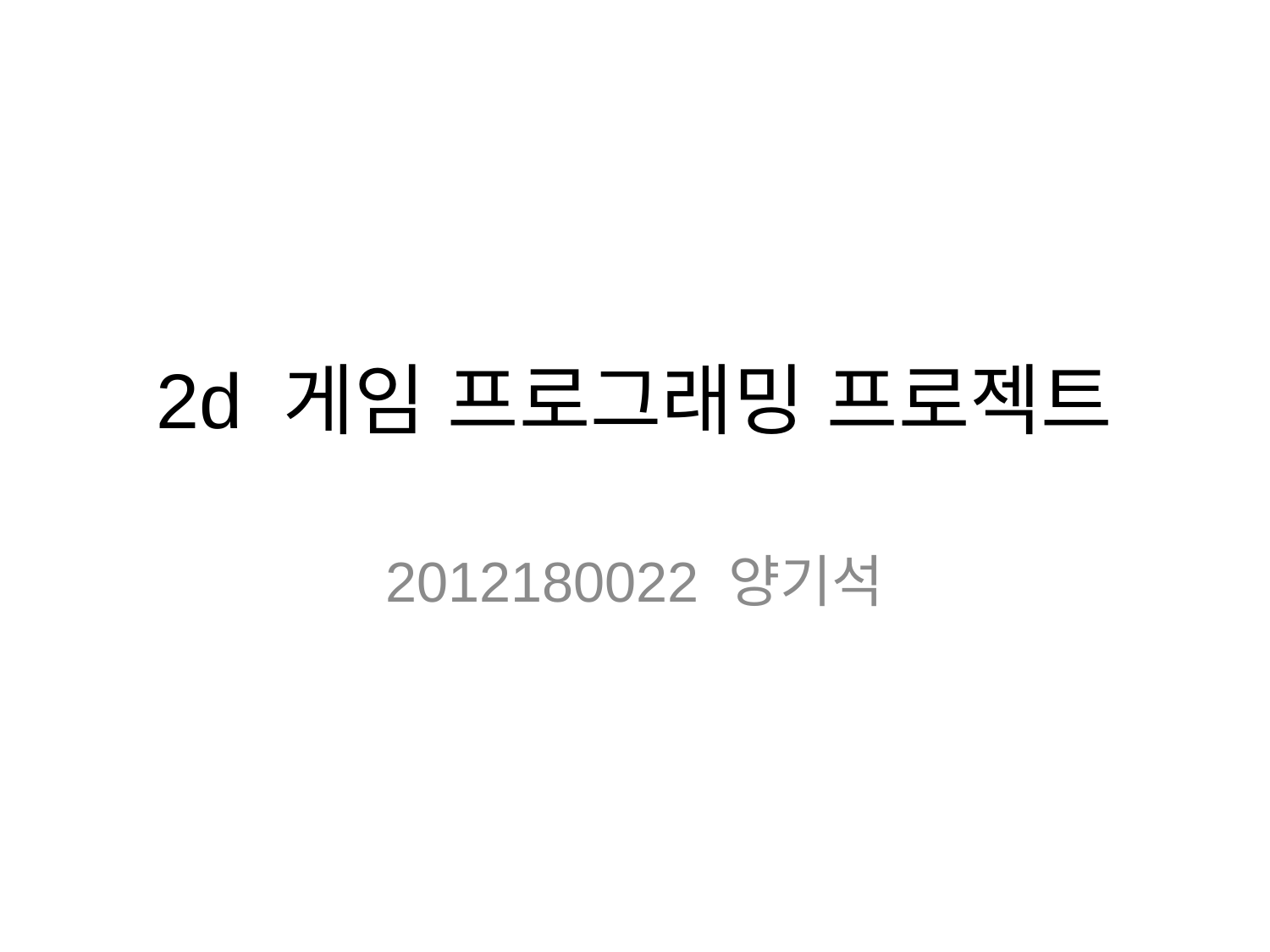

# 2d 게임 프로그래밍 프로젝트
2012180022 양기석